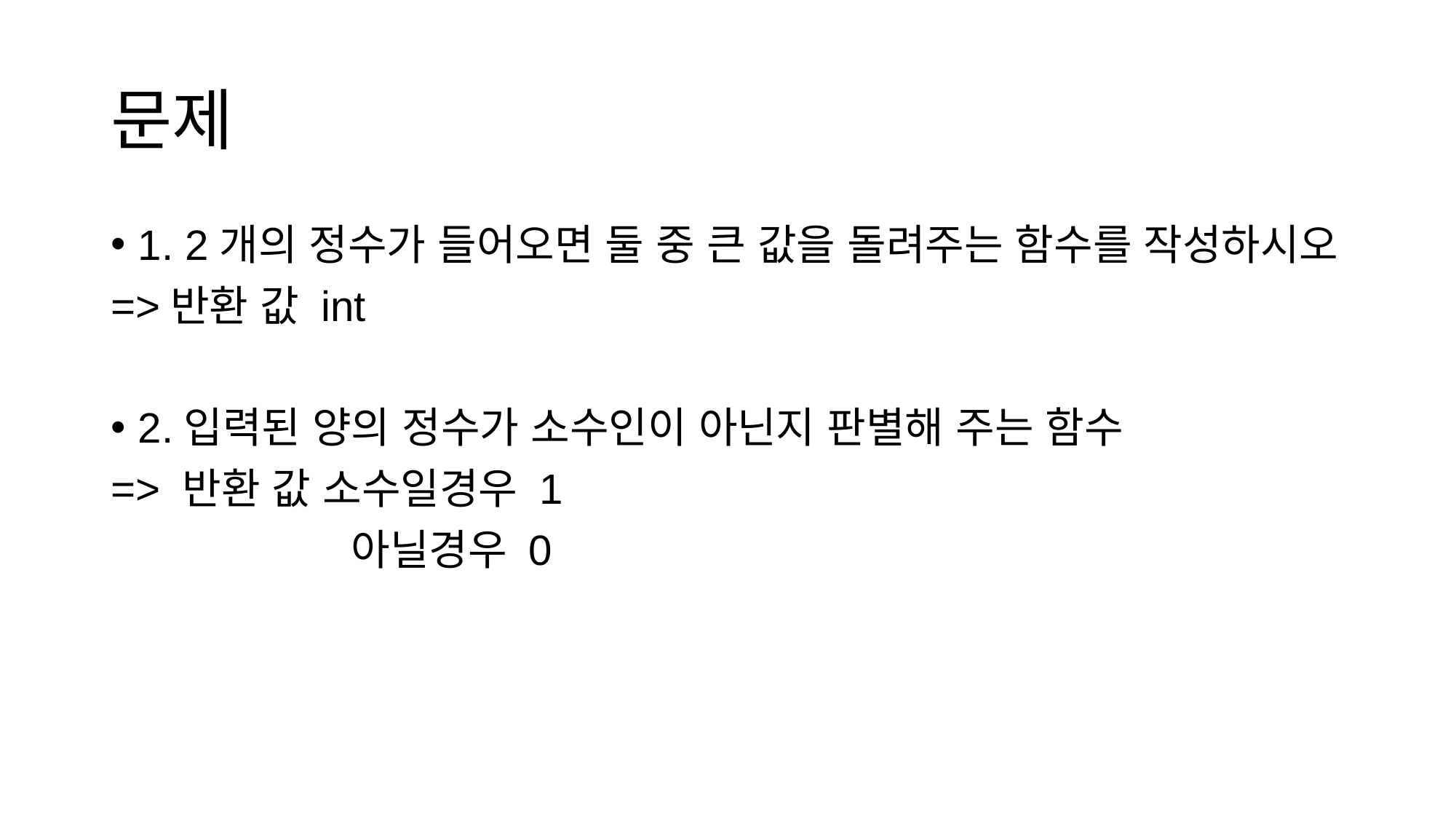

# 문제
1. 2개의 정수가 들어오면 둘 중 큰 값을 돌려주는 함수를 작성하시오
=>반환 값 int

2.입력된 양의 정수가 소수인이 아닌지 판별해 주는 함수
=> 반환 값 소수일경우 1
		 아닐경우 0